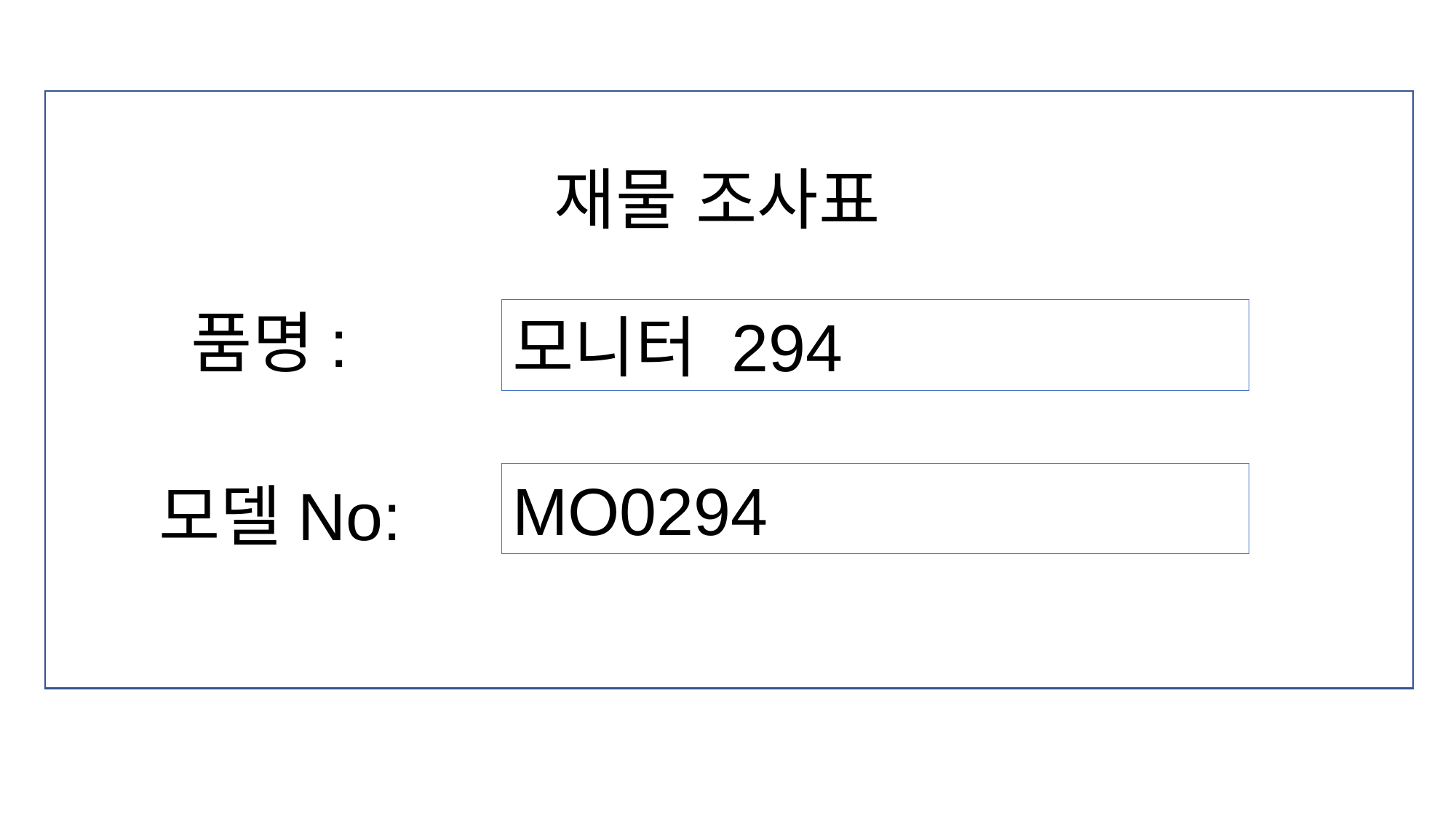

재물 조사표
품명:
모니터 294
MO0294
모델No: